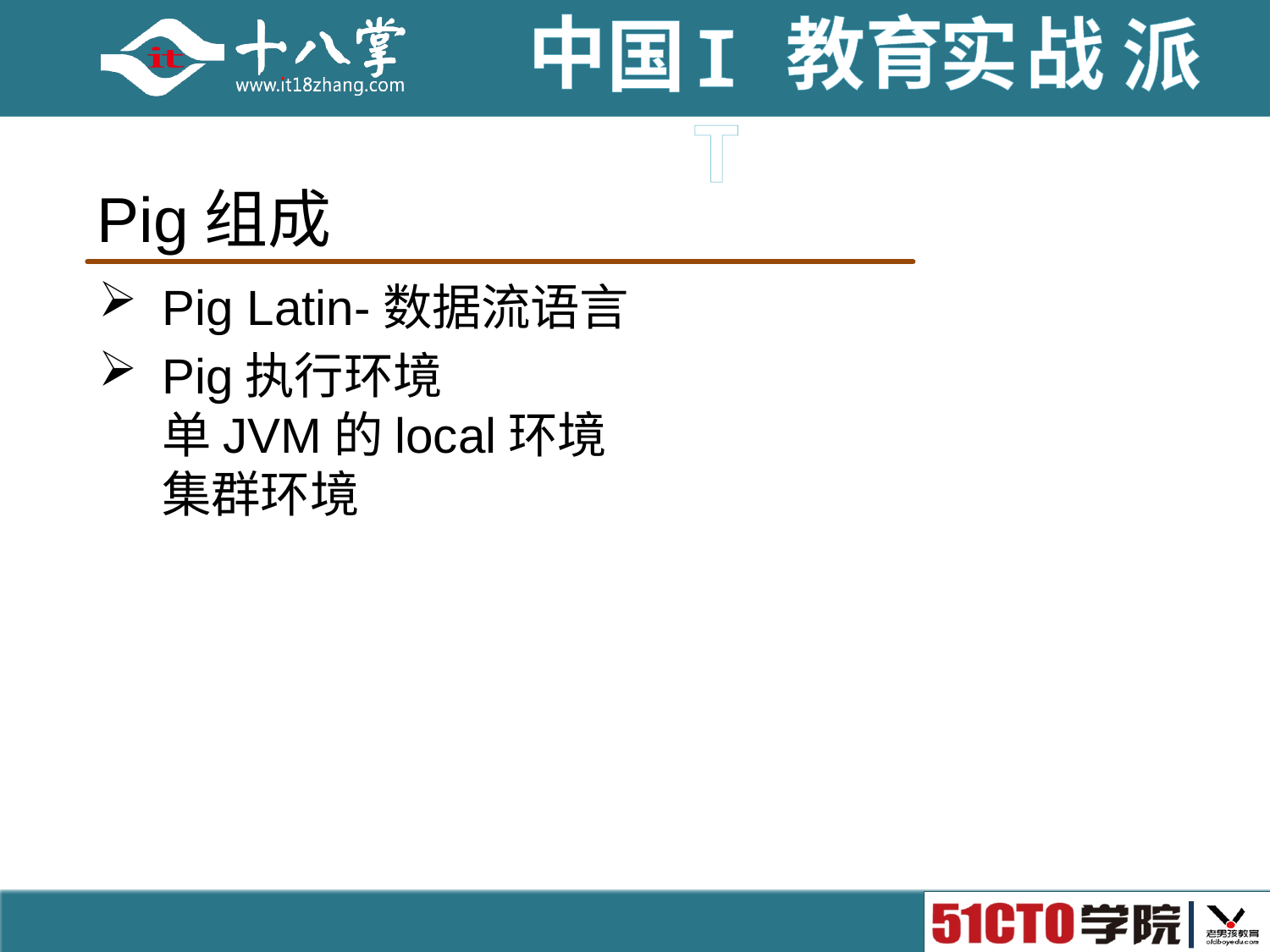

# Pig组成
Pig Latin-数据流语言
Pig执行环境
单JVM的local环境
集群环境